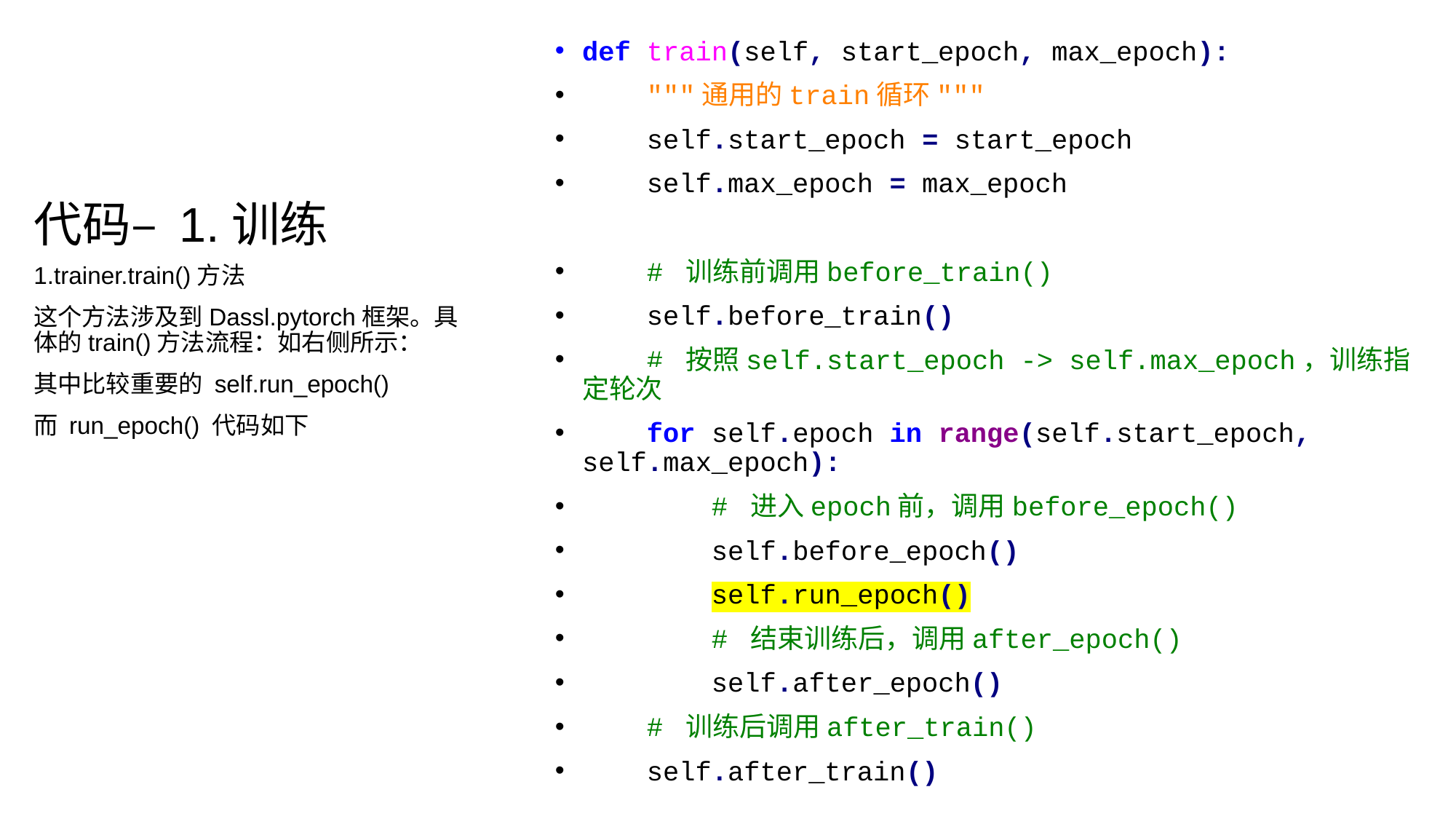

def train(self, start_epoch, max_epoch):
    """通用的train循环"""
    self.start_epoch = start_epoch
    self.max_epoch = max_epoch

    # 训练前调用before_train()
    self.before_train()
    # 按照self.start_epoch -> self.max_epoch，训练指定轮次
    for self.epoch in range(self.start_epoch, self.max_epoch):
        # 进入epoch前，调用before_epoch()
        self.before_epoch()
        self.run_epoch()
        # 结束训练后，调用after_epoch()
        self.after_epoch()
    # 训练后调用after_train()
    self.after_train()
# 代码– 1.训练
1.trainer.train()方法
这个方法涉及到Dassl.pytorch框架。具体的train()方法流程：如右侧所示：
其中比较重要的 self.run_epoch()
而 run_epoch() 代码如下